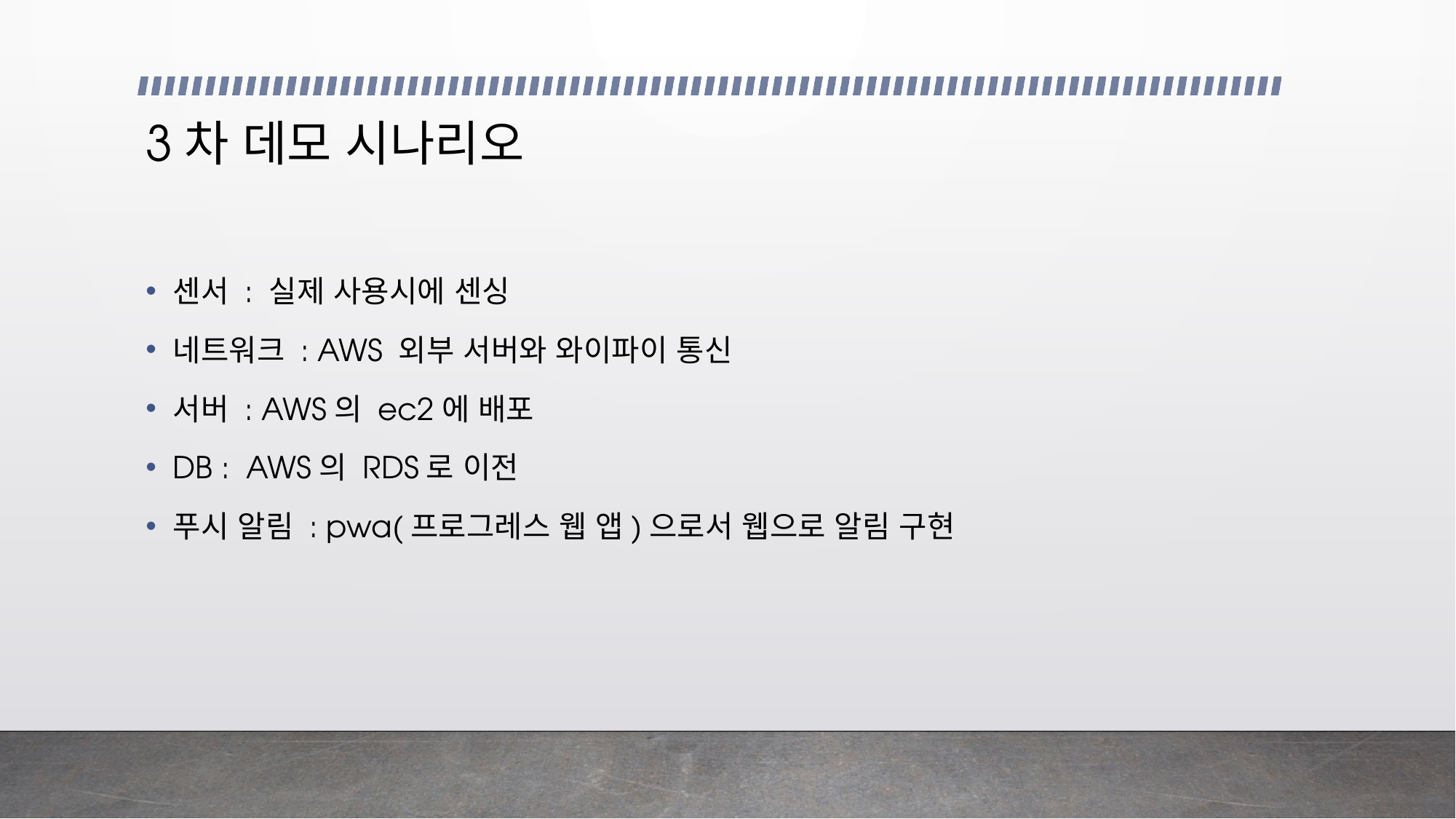

# 3차 데모 시나리오
센서 : 실제 사용시에 센싱
네트워크 : AWS 외부 서버와 와이파이 통신
서버 : AWS의 ec2에 배포
DB :  AWS의 RDS로 이전
푸시 알림 : pwa(프로그레스 웹 앱)으로서 웹으로 알림 구현